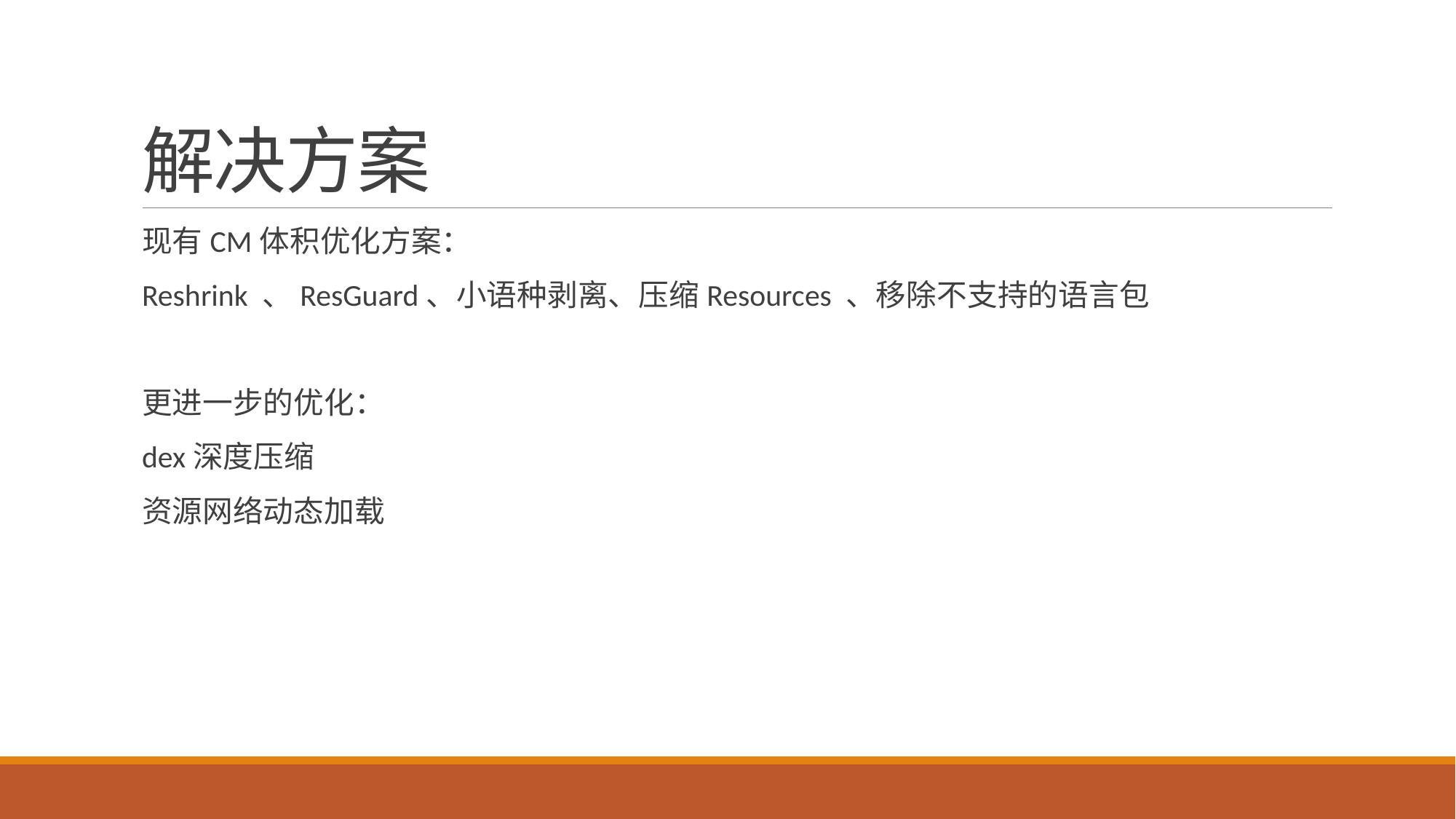

# 解决方案
现有CM体积优化方案：
Reshrink 、ResGuard、小语种剥离、压缩Resources 、移除不支持的语言包

更进一步的优化：
dex深度压缩
资源网络动态加载